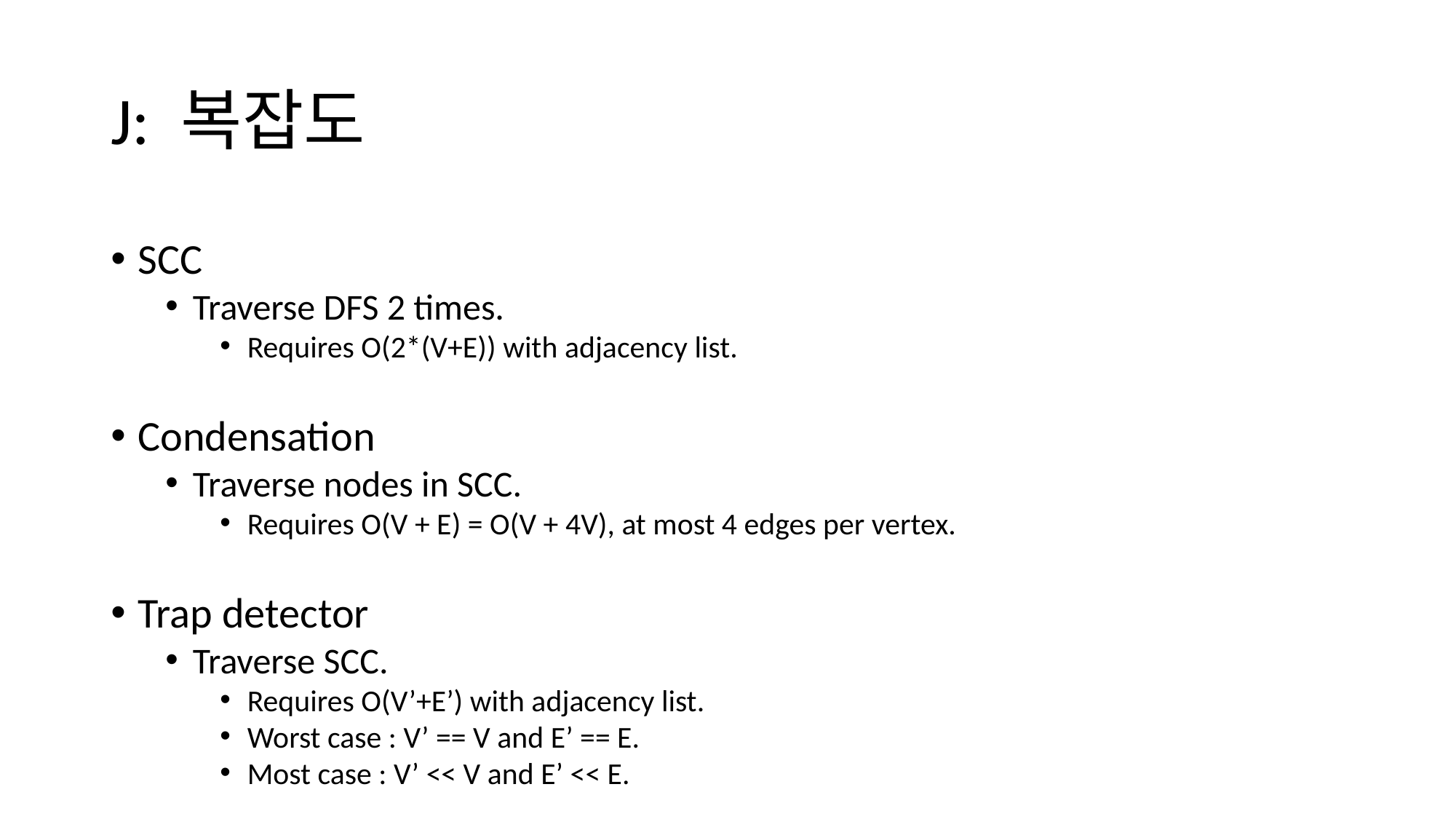

J: 복잡도
SCC
Traverse DFS 2 times.
Requires O(2*(V+E)) with adjacency list.

Condensation
Traverse nodes in SCC.
Requires O(V + E) = O(V + 4V), at most 4 edges per vertex.

Trap detector
Traverse SCC.
Requires O(V’+E’) with adjacency list.
Worst case : V’ == V and E’ == E.
Most case : V’ << V and E’ << E.